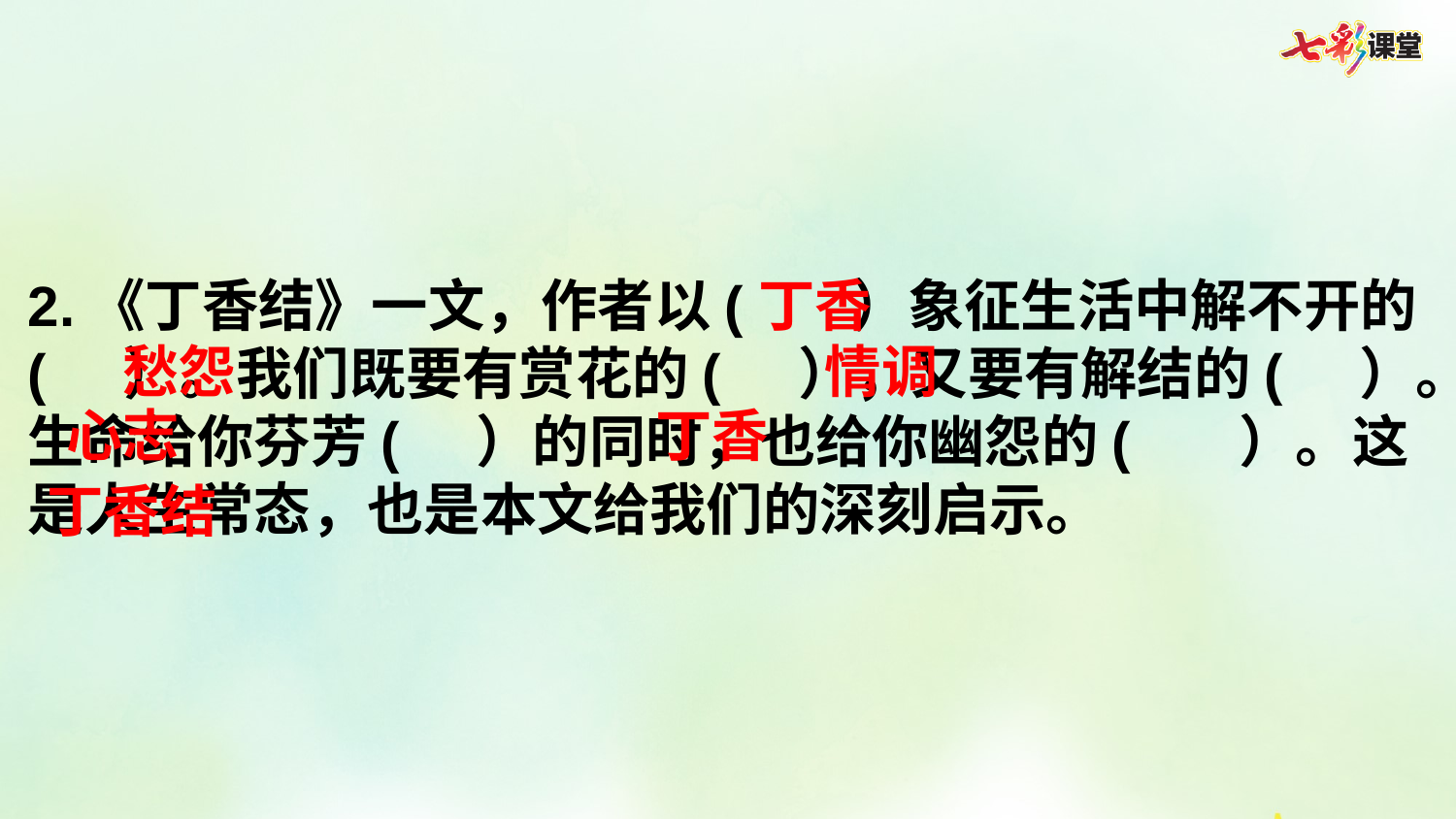

2.《丁香结》一文，作者以(      ）象征生活中解不开的(    ）。我们既要有赏花的(    ），又要有解结的(    ）。生命给你芬芳(    ）的同时，也给你幽怨的(      ）。这是人生常态，也是本文给我们的深刻启示。
丁香
愁怨
情调
心志
丁香
丁香结